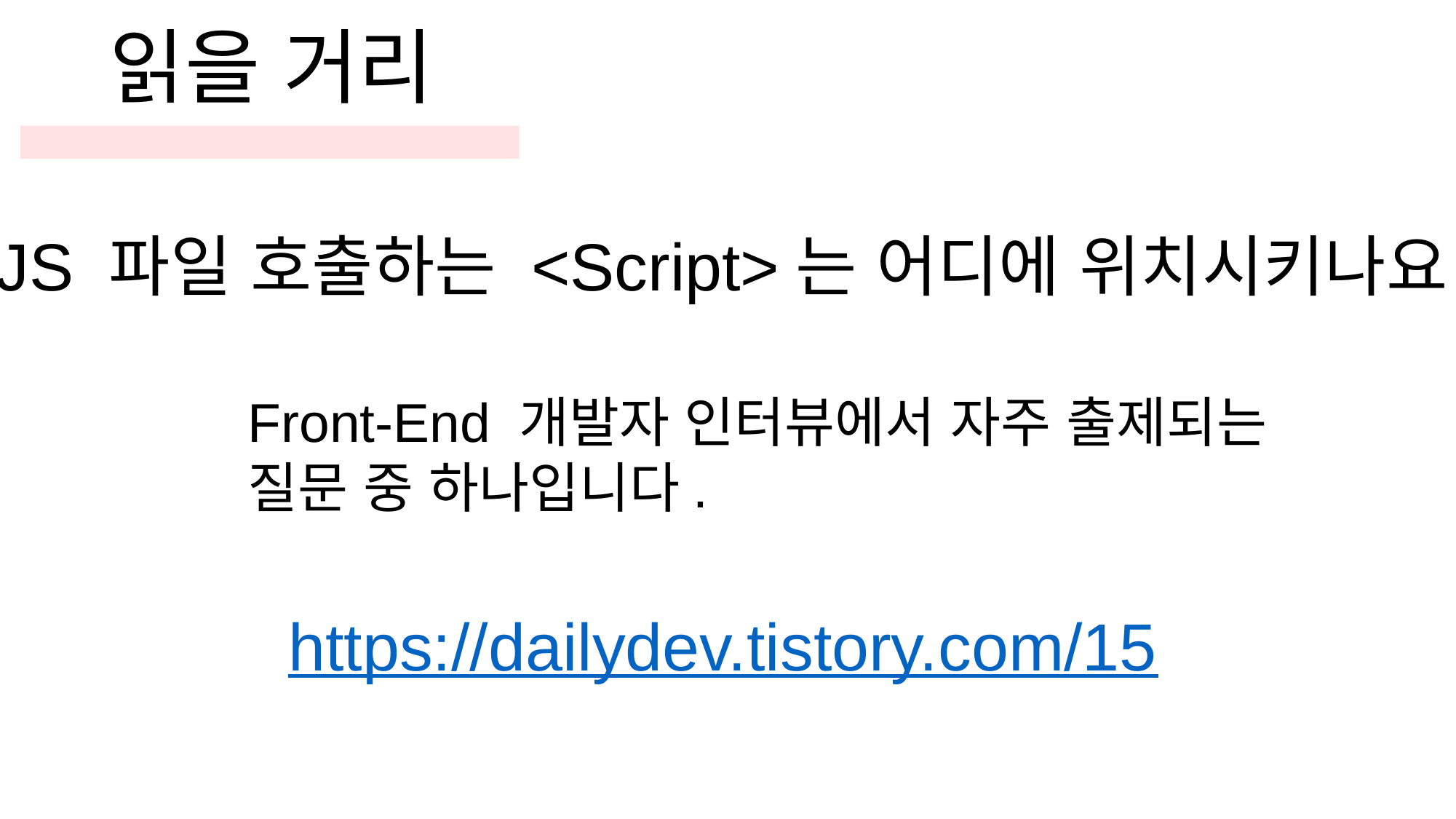

읽을 거리

JS 파일 호출하는 <Script>는 어디에 위치시키나요?
Front-End 개발자 인터뷰에서 자주 출제되는
질문 중 하나입니다.

https://dailydev.tistory.com/15